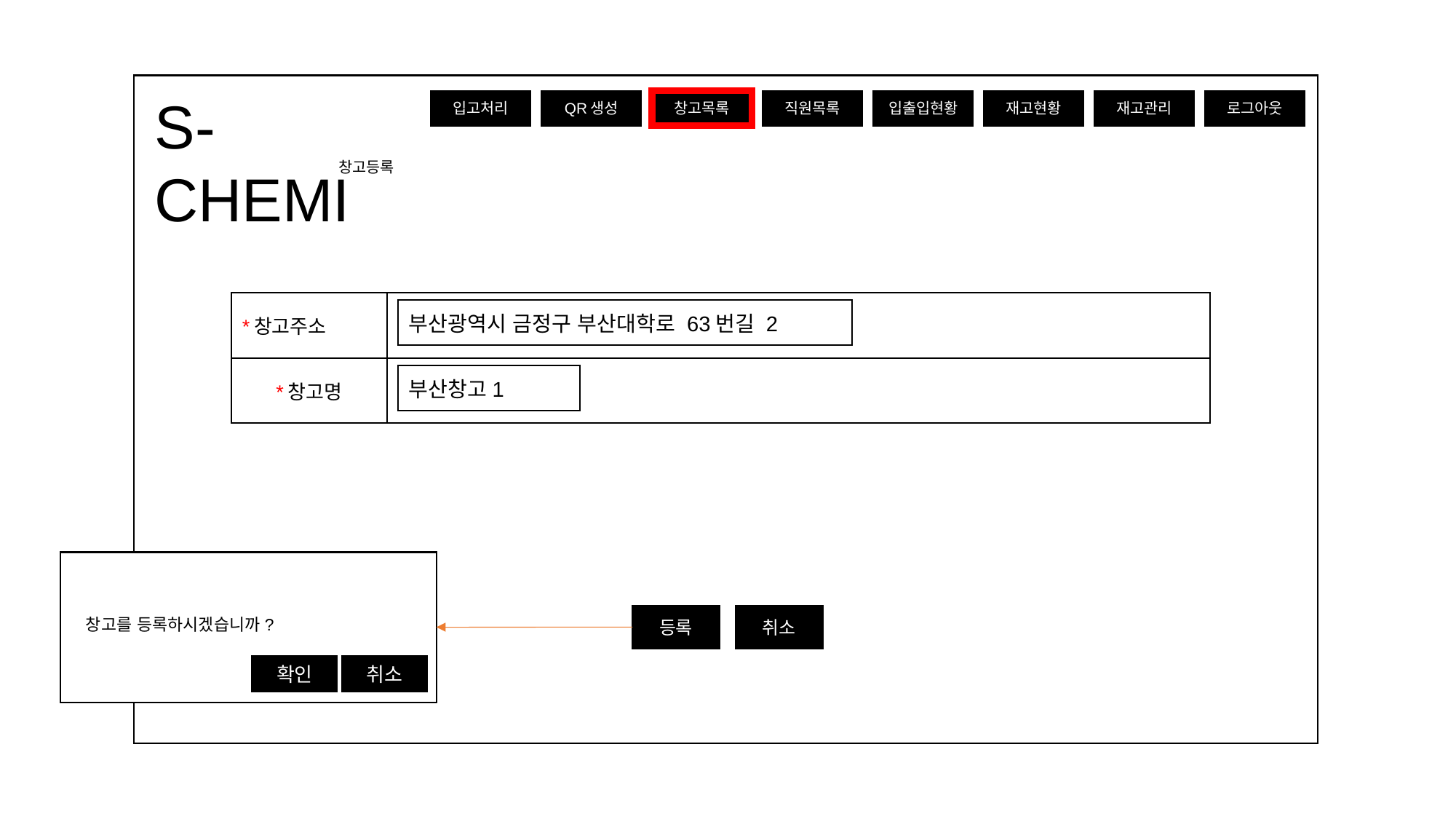

S-CHEMI
입고처리
창고목록
재고현황
로그아웃
QR생성
직원목록
입출입현황
재고관리
창고등록
| \*창고주소 |  |
| --- | --- |
| \*창고명 |  |
부산광역시 금정구 부산대학로 63번길 2
부산창고1

등록
취소
창고를 등록하시겠습니까?
확인
취소